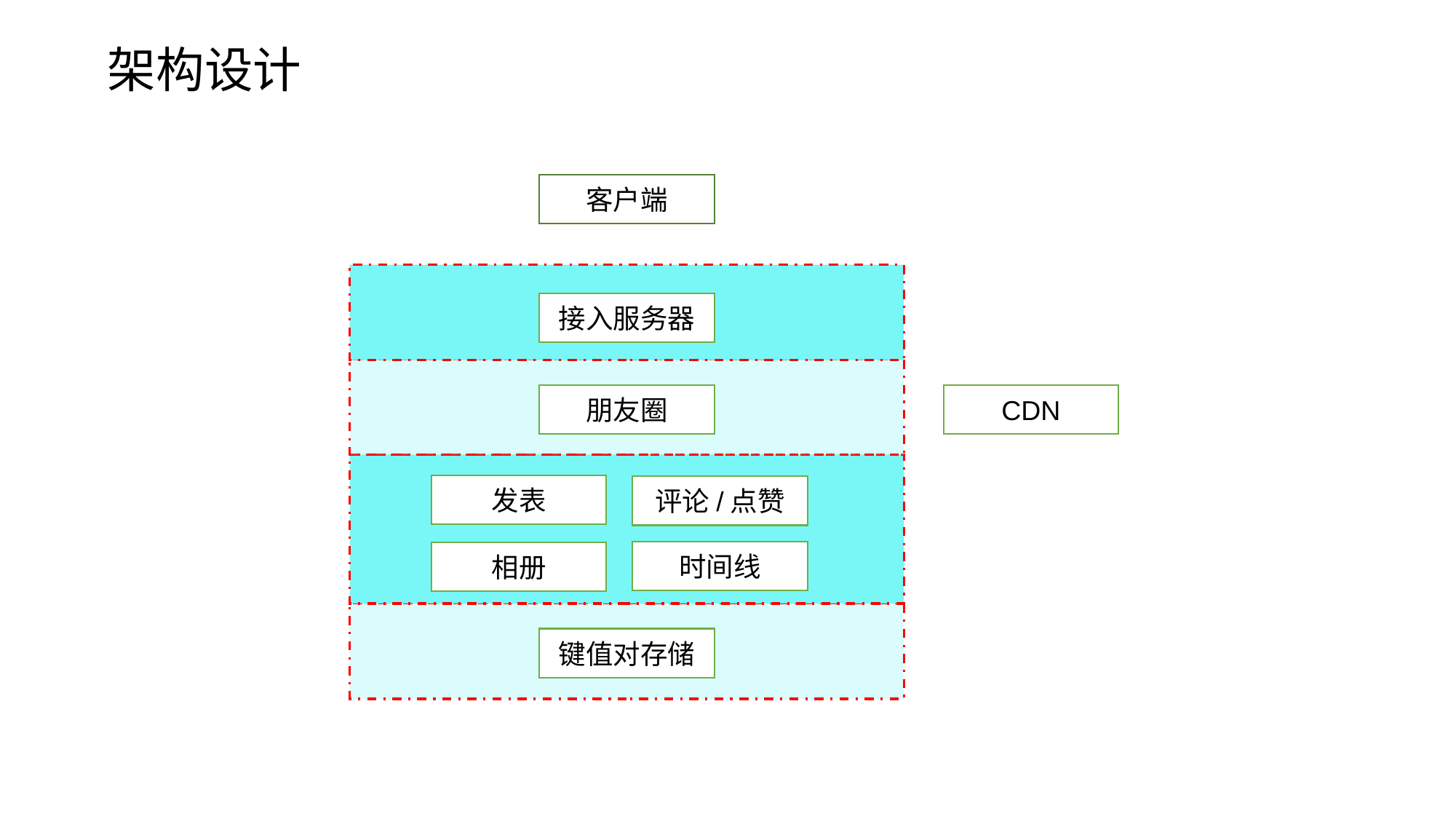

架构设计
客户端

接入服务器

朋友圈
CDN

发表
评论/点赞
时间线
相册

键值对存储